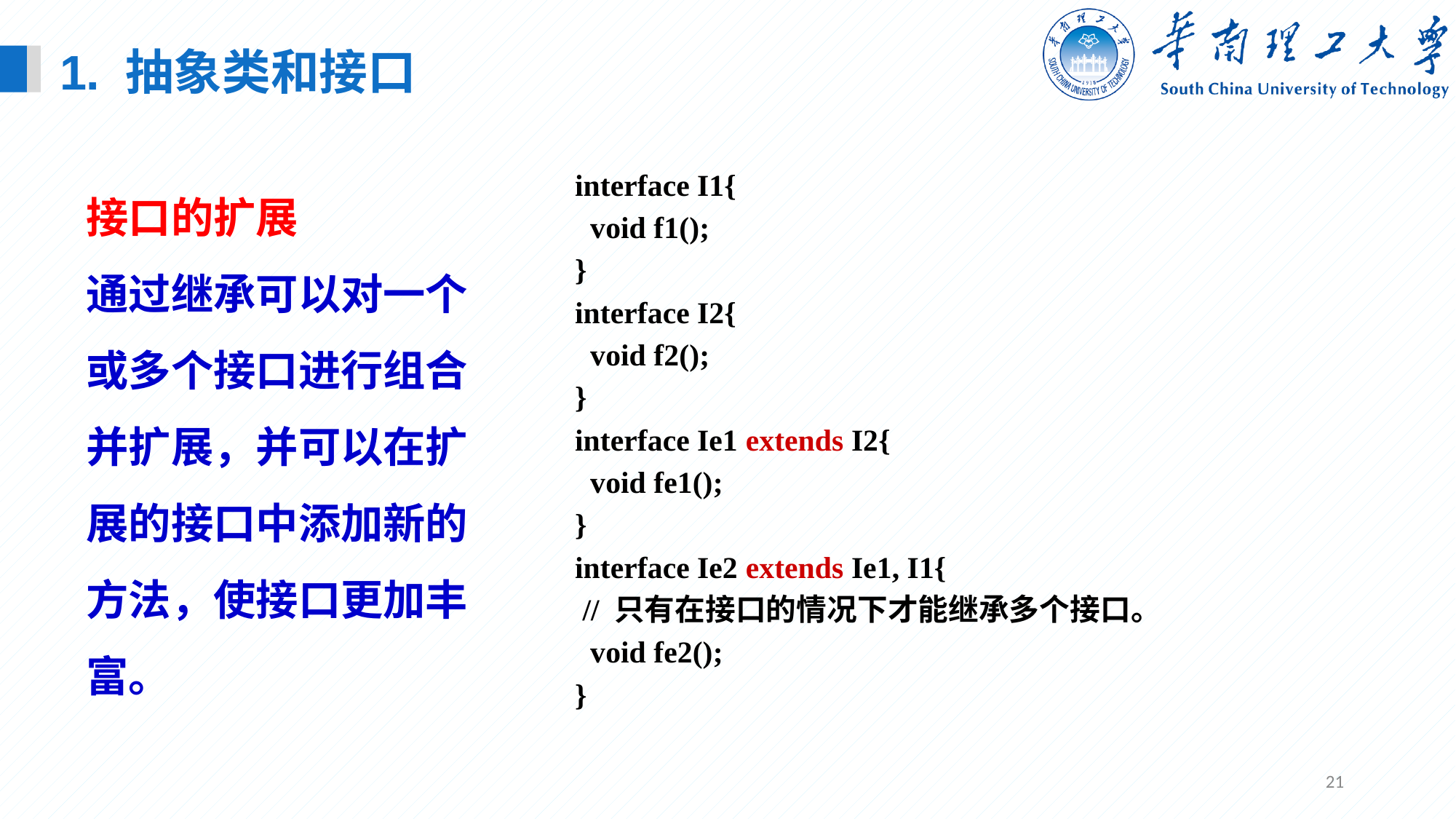

1. 抽象类和接口
接口的扩展
通过继承可以对一个或多个接口进行组合并扩展，并可以在扩展的接口中添加新的方法，使接口更加丰富。

interface I1{
  void f1();
}
interface I2{
  void f2();
}
interface Ie1 extends I2{
  void fe1();
}
interface Ie2 extends Ie1, I1{
 // 只有在接口的情况下才能继承多个接口。
  void fe2();
}
21